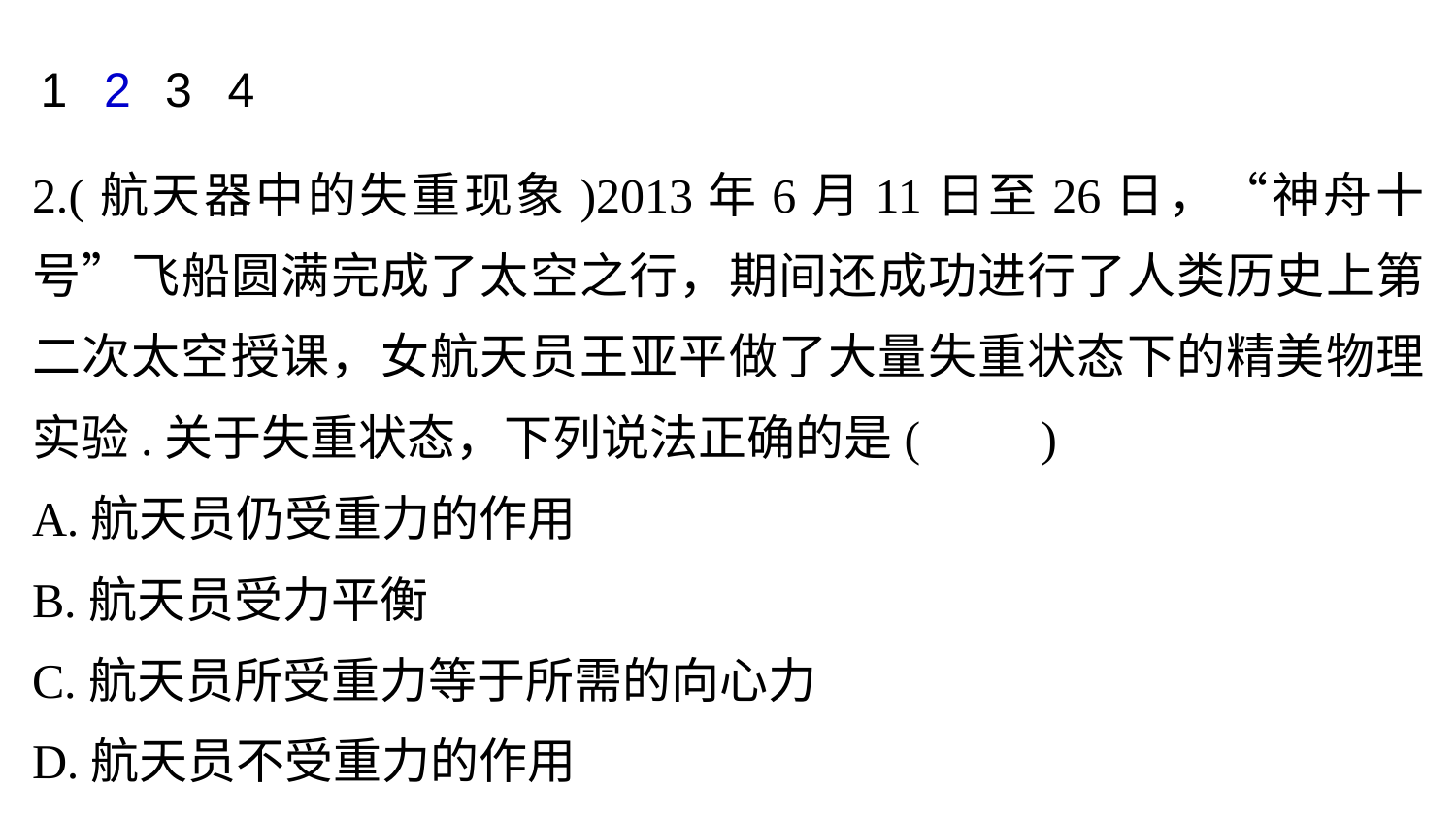

1
2
3
4
2.(航天器中的失重现象)2013年6月11日至26日，“神舟十号”飞船圆满完成了太空之行，期间还成功进行了人类历史上第二次太空授课，女航天员王亚平做了大量失重状态下的精美物理实验.关于失重状态，下列说法正确的是(　　)
A.航天员仍受重力的作用
B.航天员受力平衡
C.航天员所受重力等于所需的向心力
D.航天员不受重力的作用